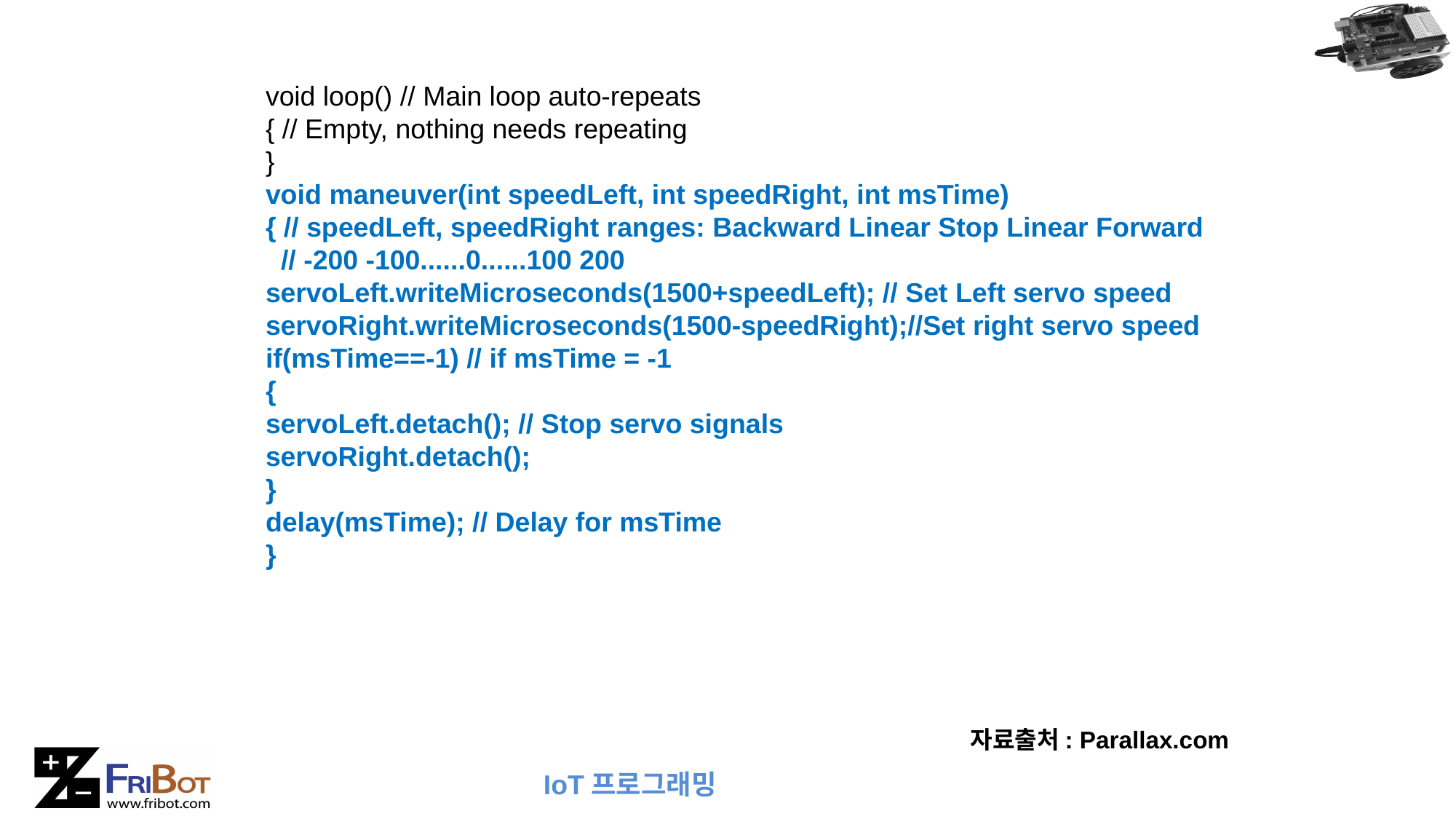

void loop() // Main loop auto-repeats
{ // Empty, nothing needs repeating
}
void maneuver(int speedLeft, int speedRight, int msTime)
{ // speedLeft, speedRight ranges: Backward Linear Stop Linear Forward
  // -200 -100......0......100 200
servoLeft.writeMicroseconds(1500+speedLeft); // Set Left servo speed
servoRight.writeMicroseconds(1500-speedRight);//Set right servo speed
if(msTime==-1) // if msTime = -1
{
servoLeft.detach(); // Stop servo signals
servoRight.detach();
}
delay(msTime); // Delay for msTime
}
자료출처: Parallax.com